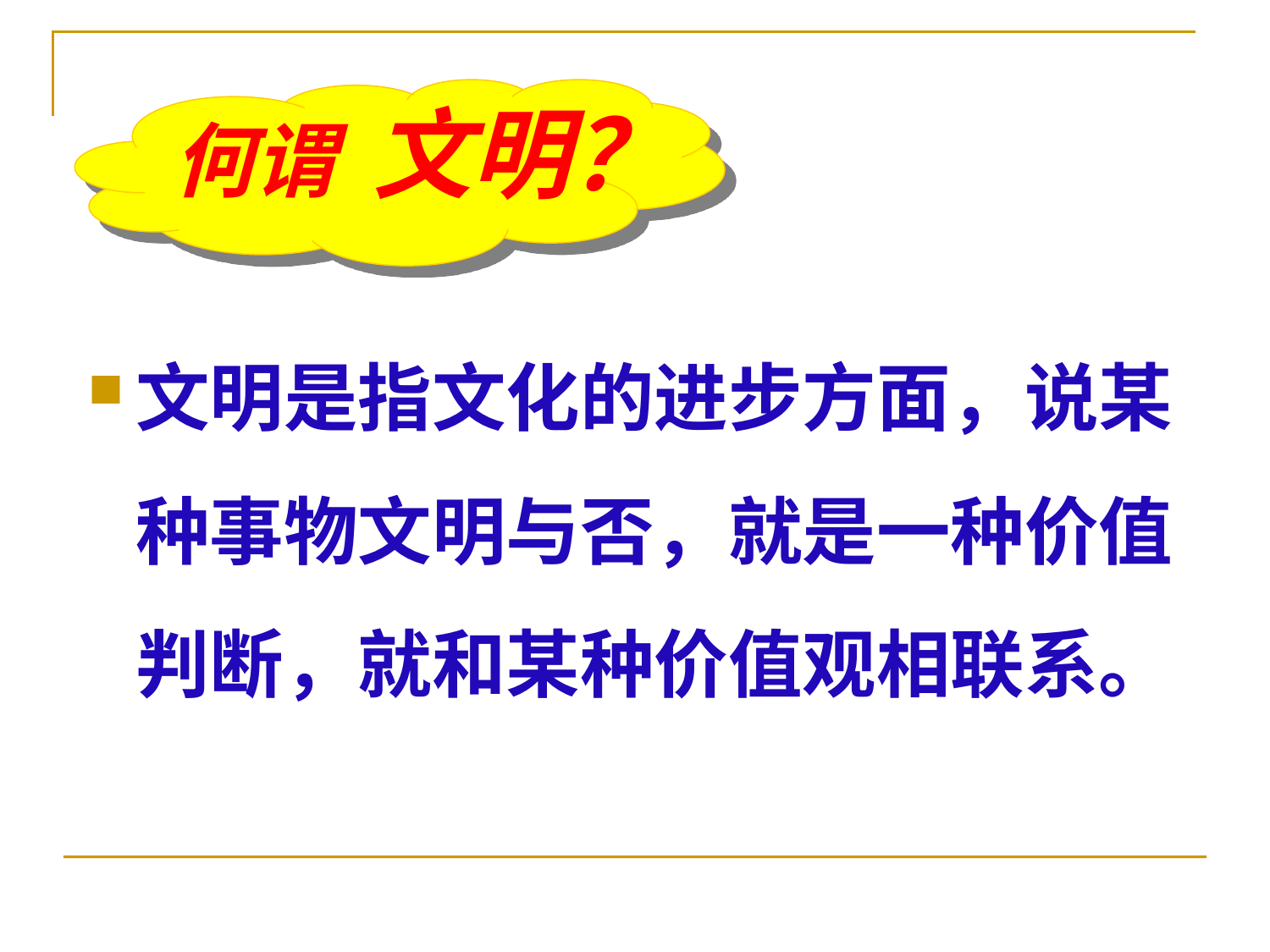

何谓  文明？
文明是指文化的进步方面，说某种事物文明与否，就是一种价值判断，就和某种价值观相联系。

60